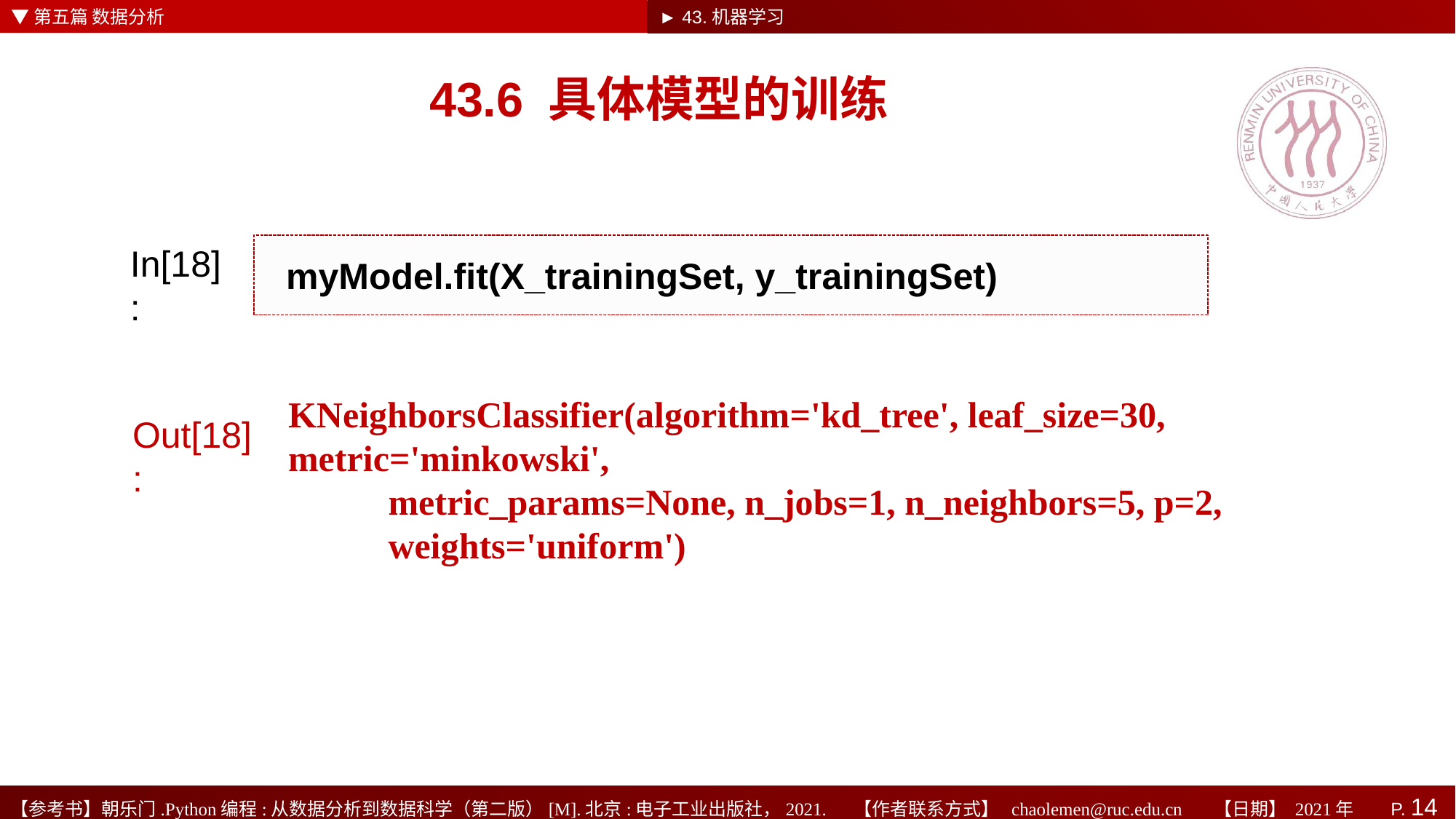

▼第五篇 数据分析
► 43.机器学习
# 43.6 具体模型的训练
myModel.fit(X_trainingSet, y_trainingSet)
In[18]:
KNeighborsClassifier(algorithm='kd_tree', leaf_size=30, metric='minkowski',
           metric_params=None, n_jobs=1, n_neighbors=5, p=2,
           weights='uniform')
Out[18]: